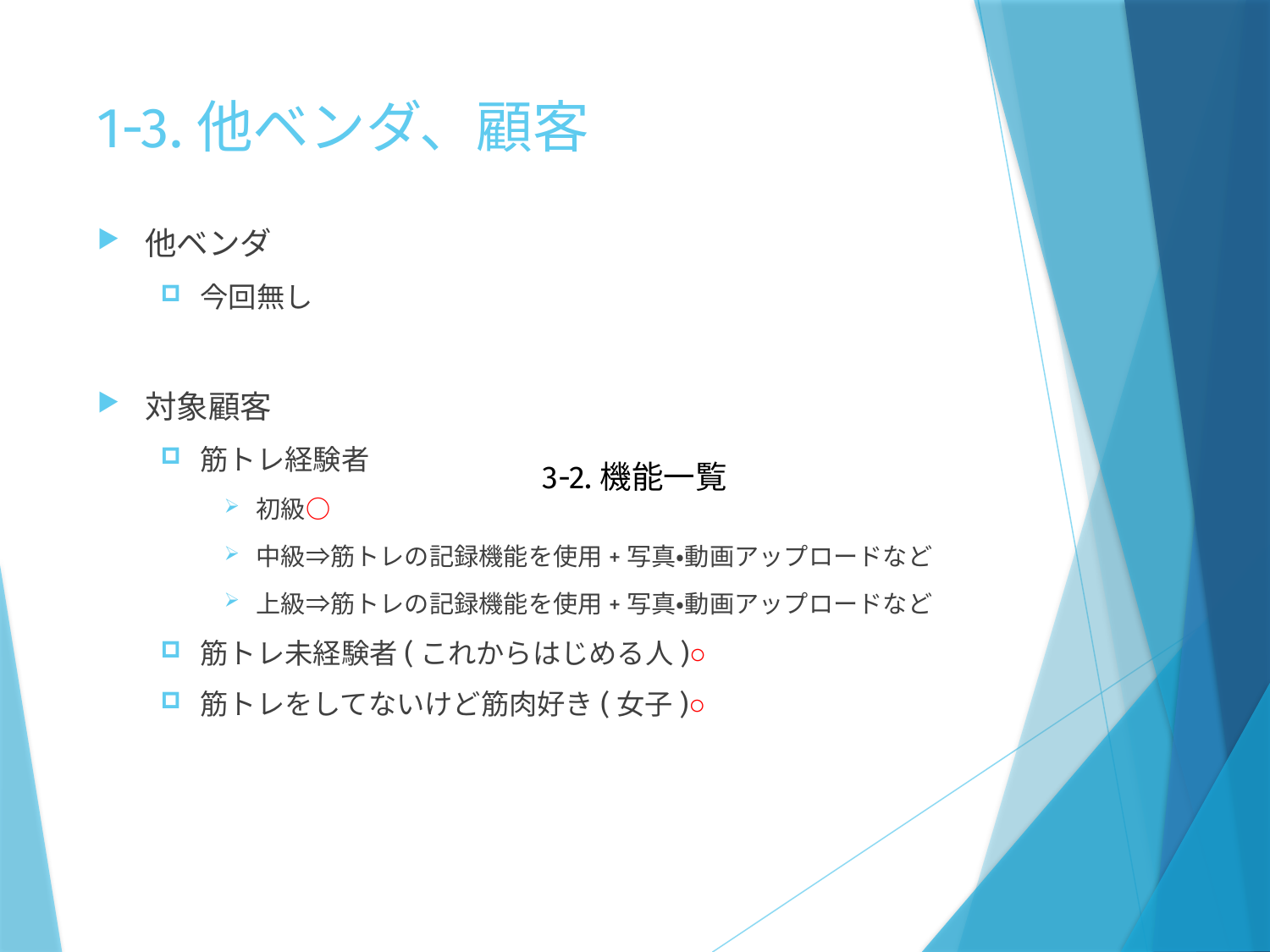

# 1-3.他ベンダ、顧客
他ベンダ
今回無し

対象顧客
筋トレ経験者
初級○
中級⇒筋トレの記録機能を使用+写真・動画アップロードなど
上級⇒筋トレの記録機能を使用+写真・動画アップロードなど
筋トレ未経験者(これからはじめる人)○
筋トレをしてないけど筋肉好き(女子)○
3-2.機能一覧